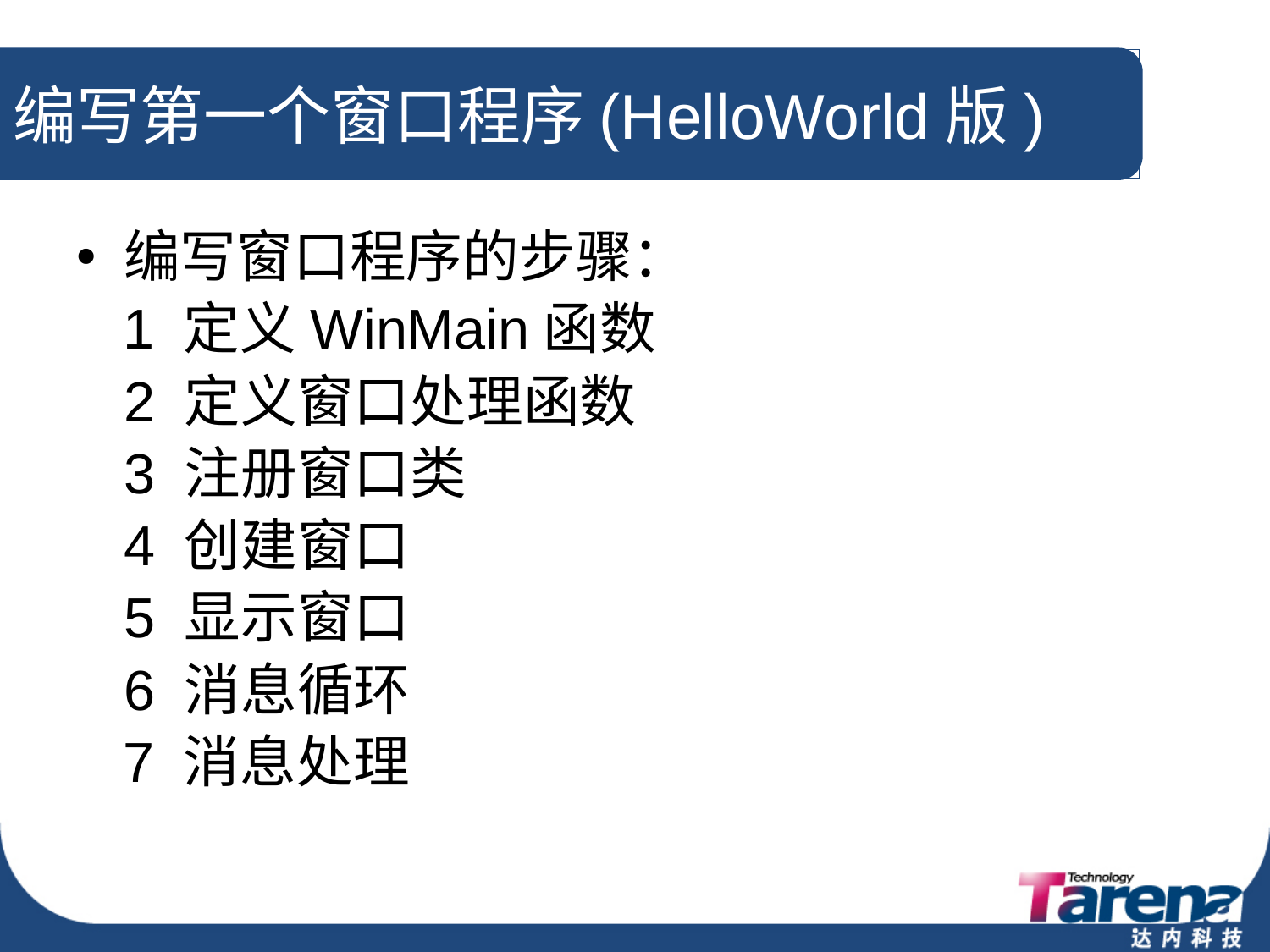

# 编写第一个窗口程序(HelloWorld版)
编写窗口程序的步骤：
   1 定义WinMain函数
	2 定义窗口处理函数
	3 注册窗口类
	4 创建窗口
	5 显示窗口
	6 消息循环
   7 消息处理